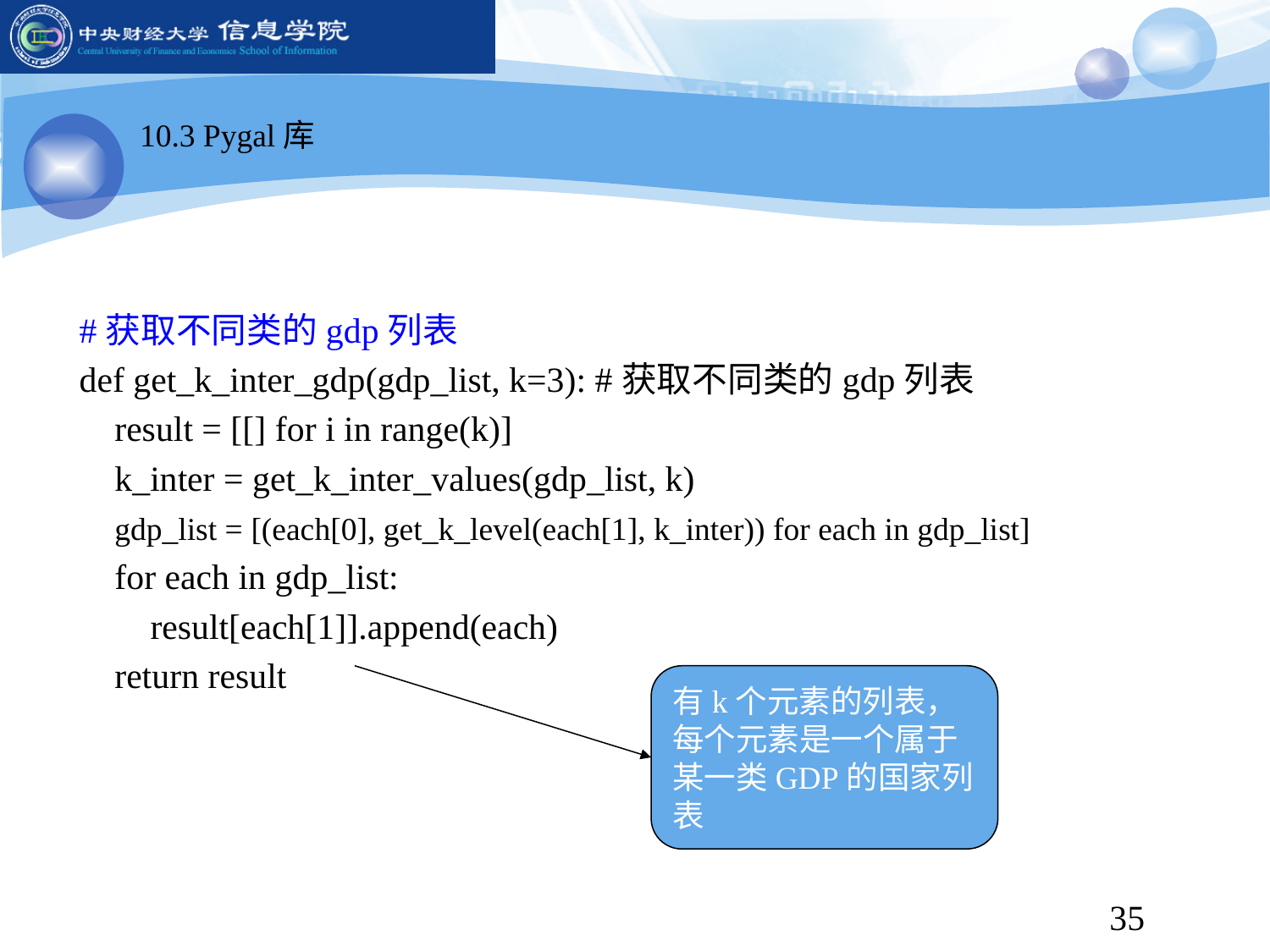

10.3 Pygal库
#获取不同类的gdp列表
def get_k_inter_gdp(gdp_list, k=3): #获取不同类的gdp列表
    result = [[] for i in range(k)]
    k_inter = get_k_inter_values(gdp_list, k)
    gdp_list = [(each[0], get_k_level(each[1], k_inter)) for each in gdp_list]
    for each in gdp_list:
        result[each[1]].append(each)
    return result
有k个元素的列表，每个元素是一个属于某一类GDP的国家列表